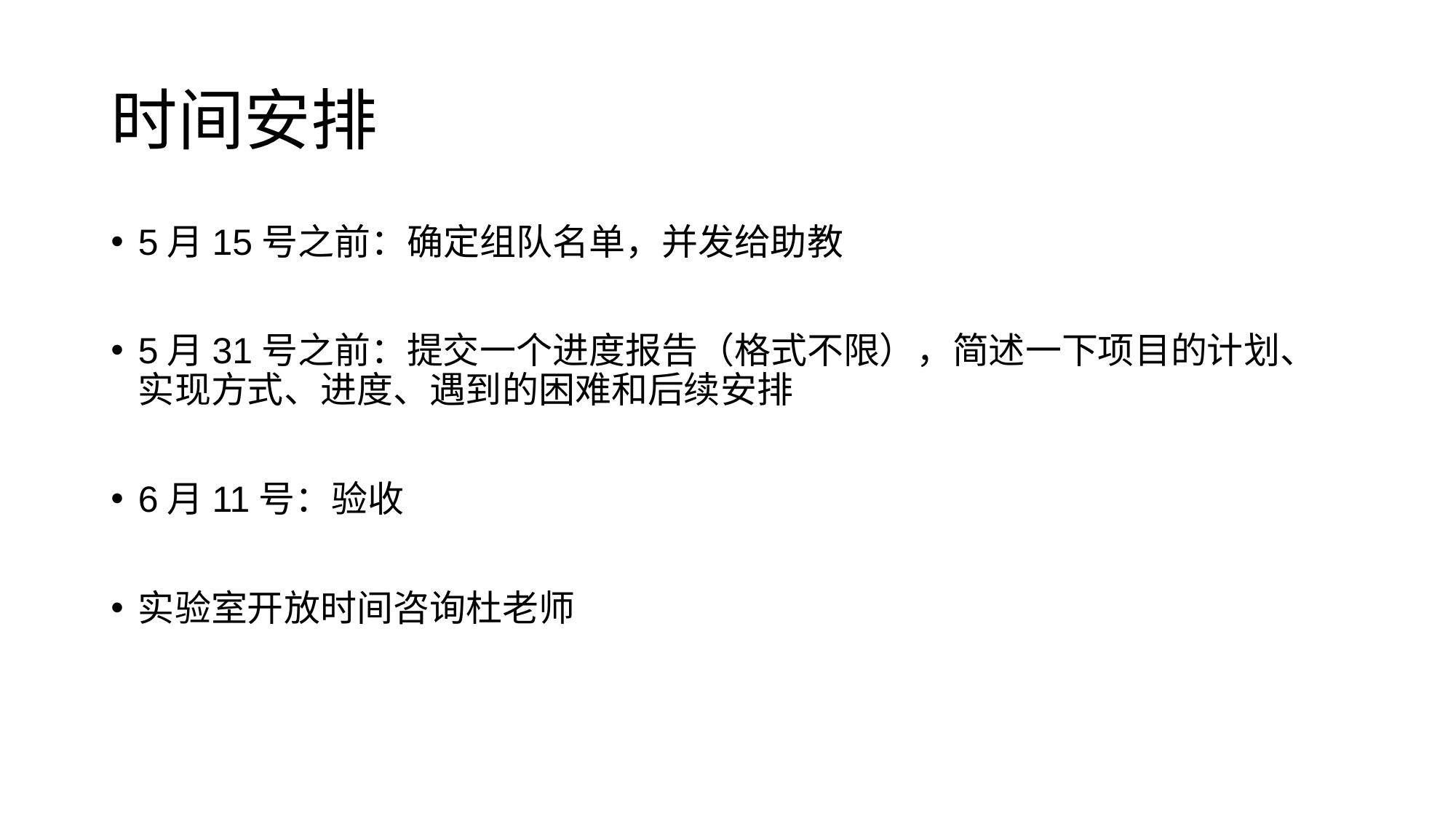

# 时间安排
5月15号之前：确定组队名单，并发给助教

5月31号之前：提交一个进度报告（格式不限），简述一下项目的计划、实现方式、进度、遇到的困难和后续安排

6月11号：验收

实验室开放时间咨询杜老师